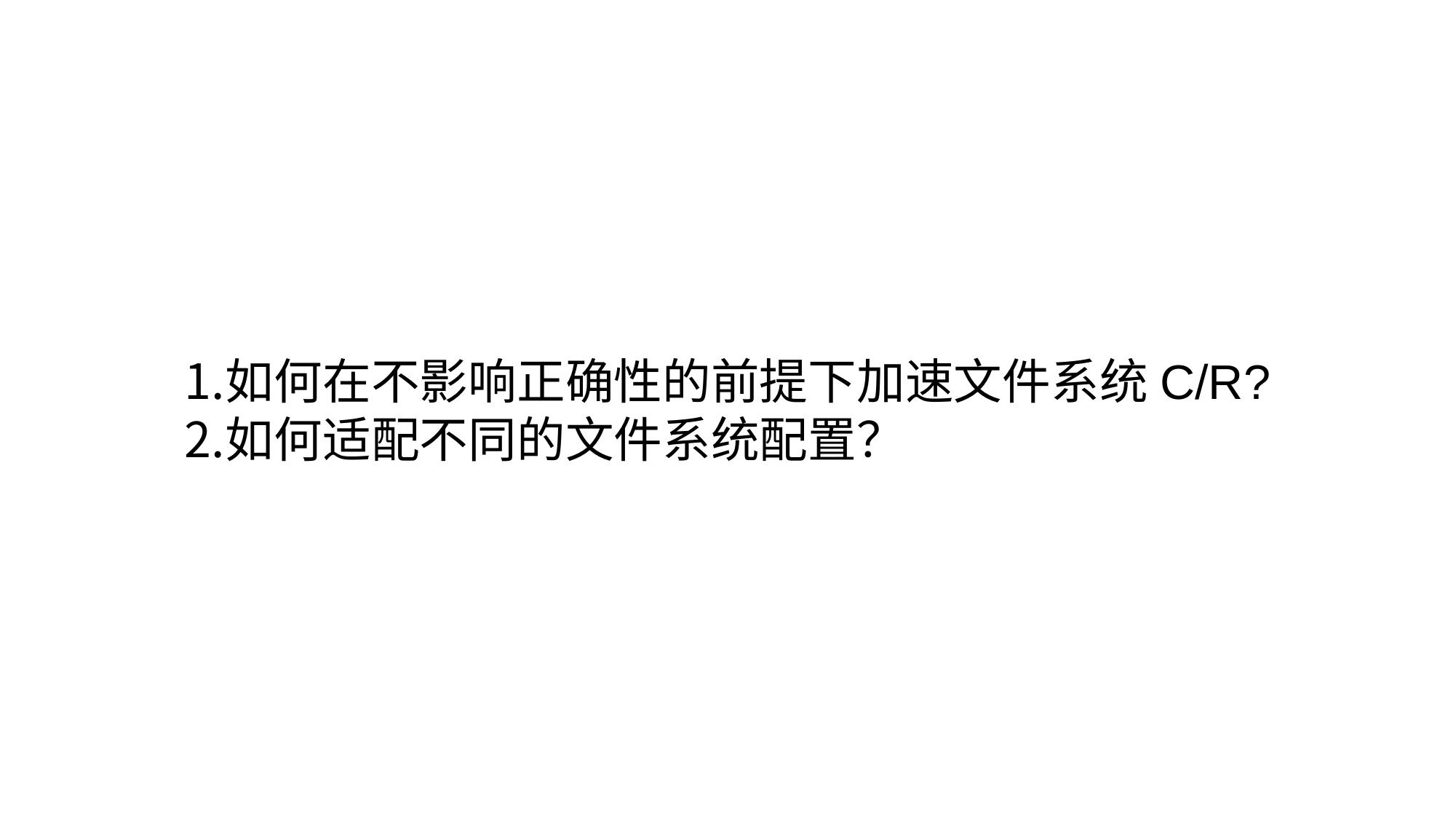

如何在不影响正确性的前提下加速文件系统C/R?
如何适配不同的文件系统配置？